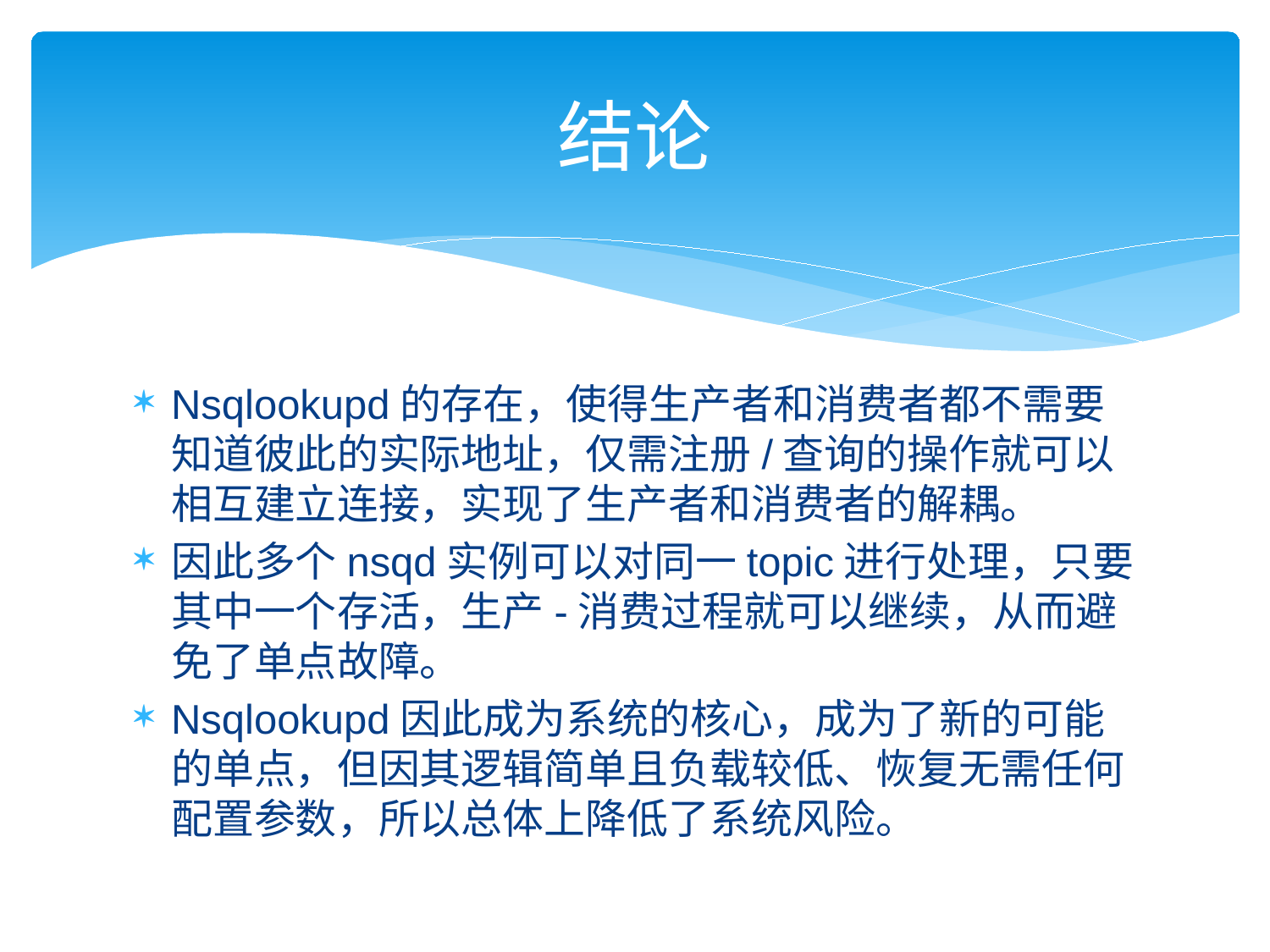

# 结论
Nsqlookupd的存在，使得生产者和消费者都不需要知道彼此的实际地址，仅需注册/查询的操作就可以相互建立连接，实现了生产者和消费者的解耦。
因此多个nsqd实例可以对同一topic进行处理，只要其中一个存活，生产-消费过程就可以继续，从而避免了单点故障。
Nsqlookupd因此成为系统的核心，成为了新的可能的单点，但因其逻辑简单且负载较低、恢复无需任何配置参数，所以总体上降低了系统风险。